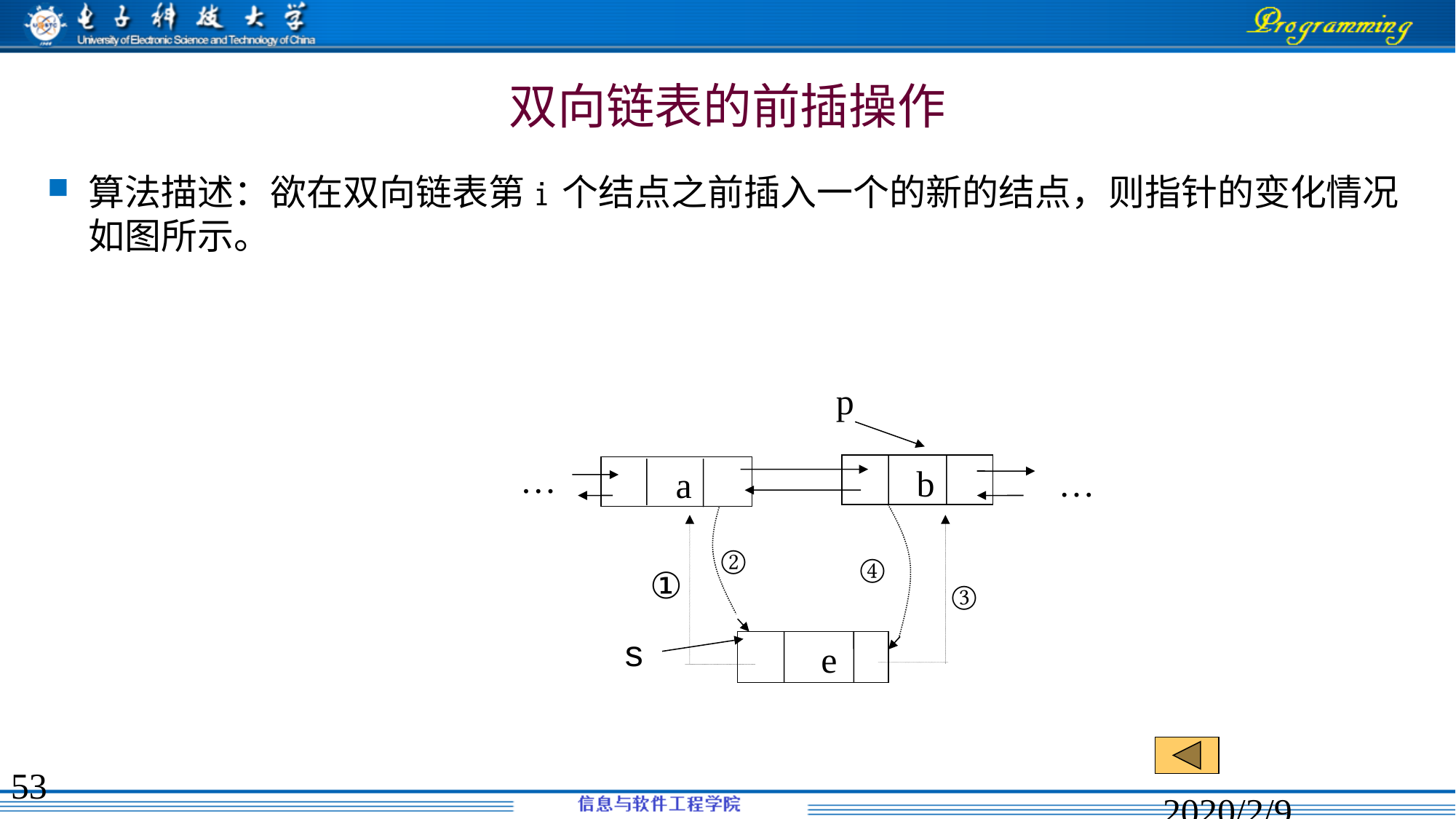

# 双向链表的前插操作
算法描述：欲在双向链表第i个结点之前插入一个的新的结点，则指针的变化情况如图所示。
p

 …
       a

       b

 …

②
④
①
③

        e

s

53
2020/2/9